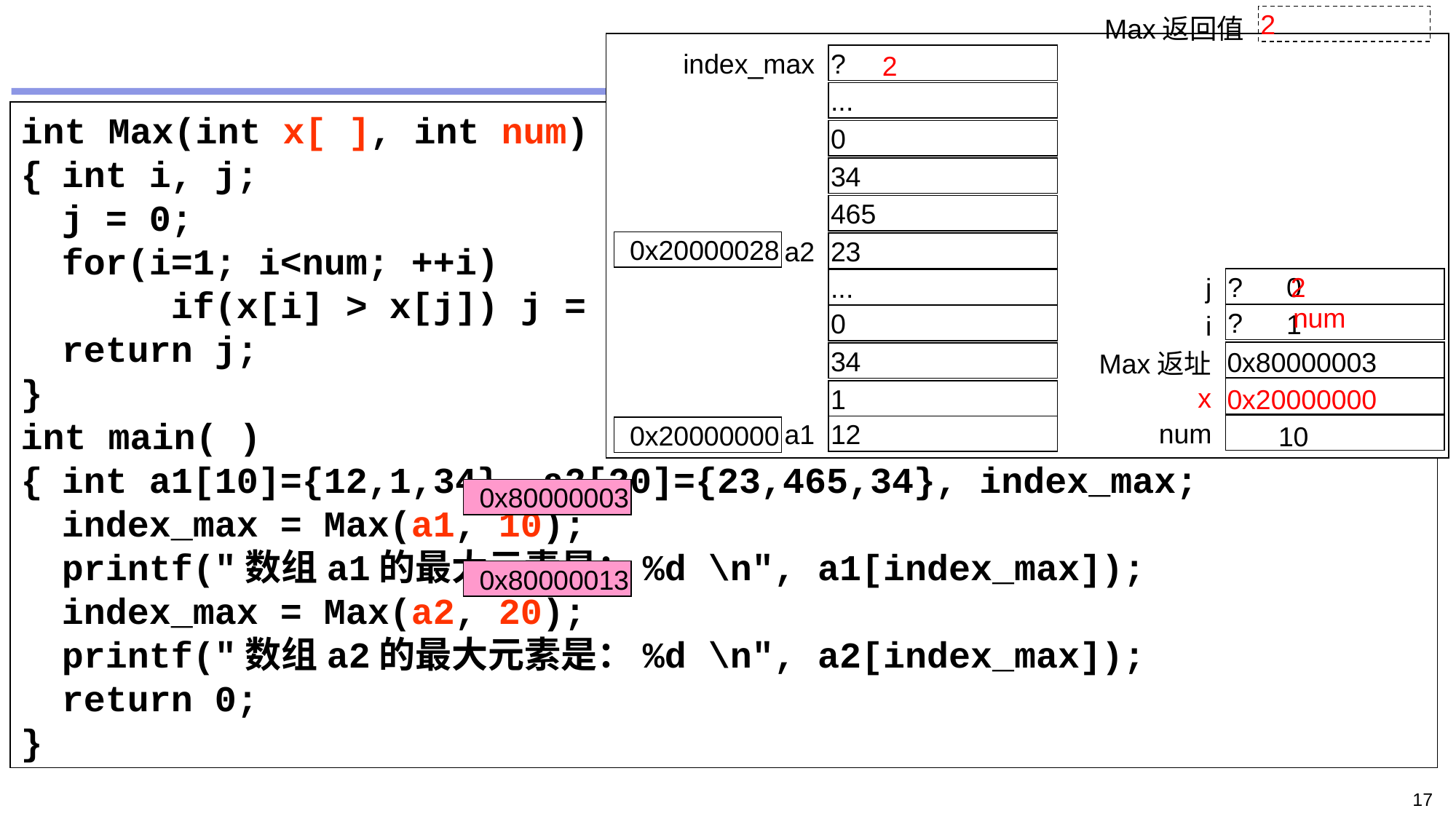

2
Max返回值

2
index_max
?
...
int Max(int x[ ], int num)
{	int i, j;
	j = 0;
	for(i=1; i<num; ++i)
		if(x[i] > x[j]) j = i;
	return j;
}
int main( )
{	int a1[10]={12,1,34}, a2[20]={23,465,34}, index_max;
	index_max = Max(a1, 10);
	printf("数组a1的最大元素是：%d \n", a1[index_max]);
	index_max = Max(a2, 20);
	printf("数组a2的最大元素是：%d \n", a2[index_max]);
	return 0;
}
0
34
465
0x20000028
a2
23
0
2
?
...
j
num
1
?
0
i
0x80000003

34
Max返址
0x20000000

x
1
10
num

a1
12
0x20000000
0x80000003
0x80000013
17